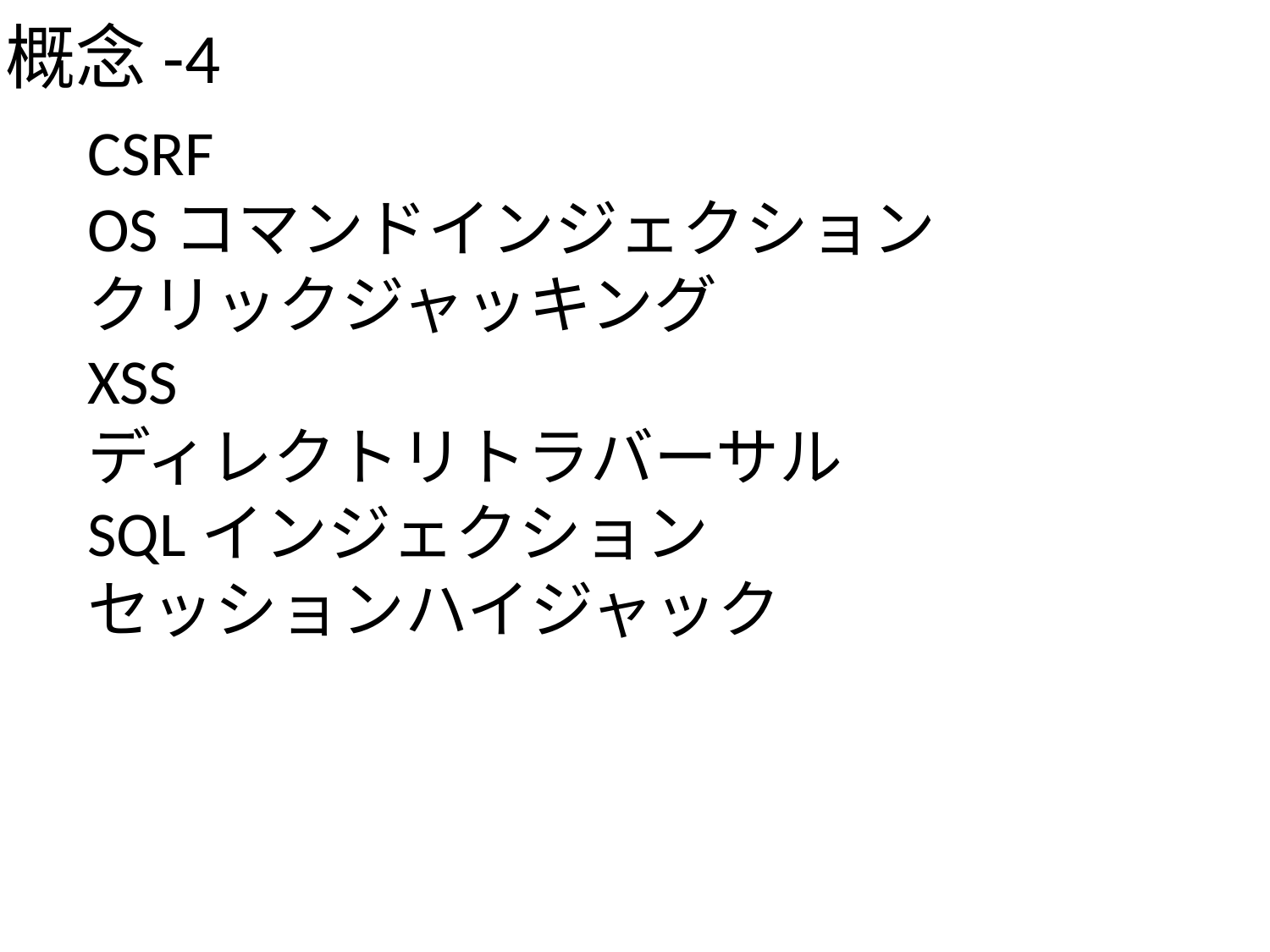

概念-4
CSRF
OSコマンドインジェクション
クリックジャッキング
XSS
ディレクトリトラバーサル
SQLインジェクション
セッションハイジャック